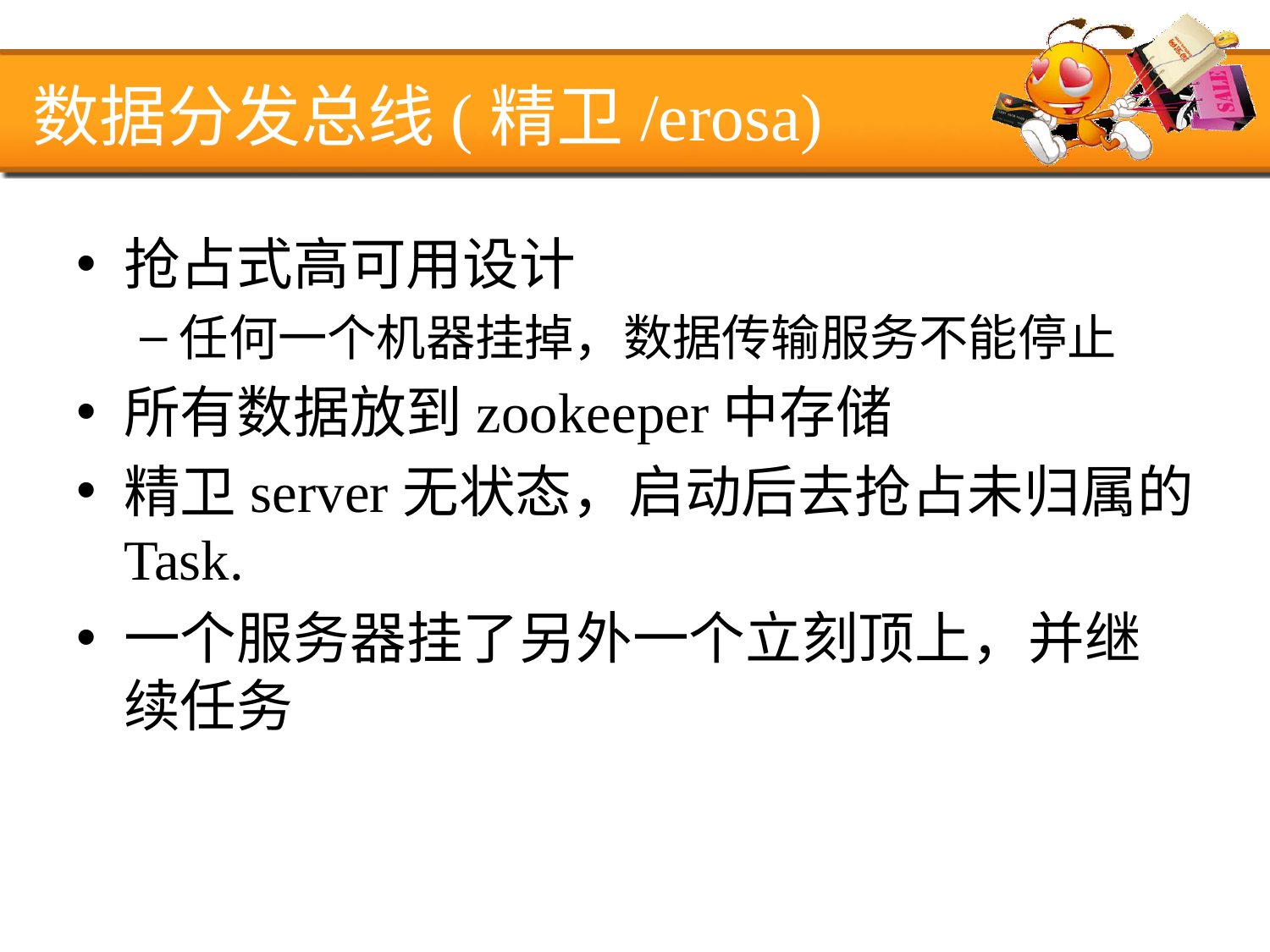

# 数据分发总线(精卫/erosa)
抢占式高可用设计
任何一个机器挂掉，数据传输服务不能停止
所有数据放到zookeeper中存储
精卫server无状态，启动后去抢占未归属的Task.
一个服务器挂了另外一个立刻顶上，并继续任务